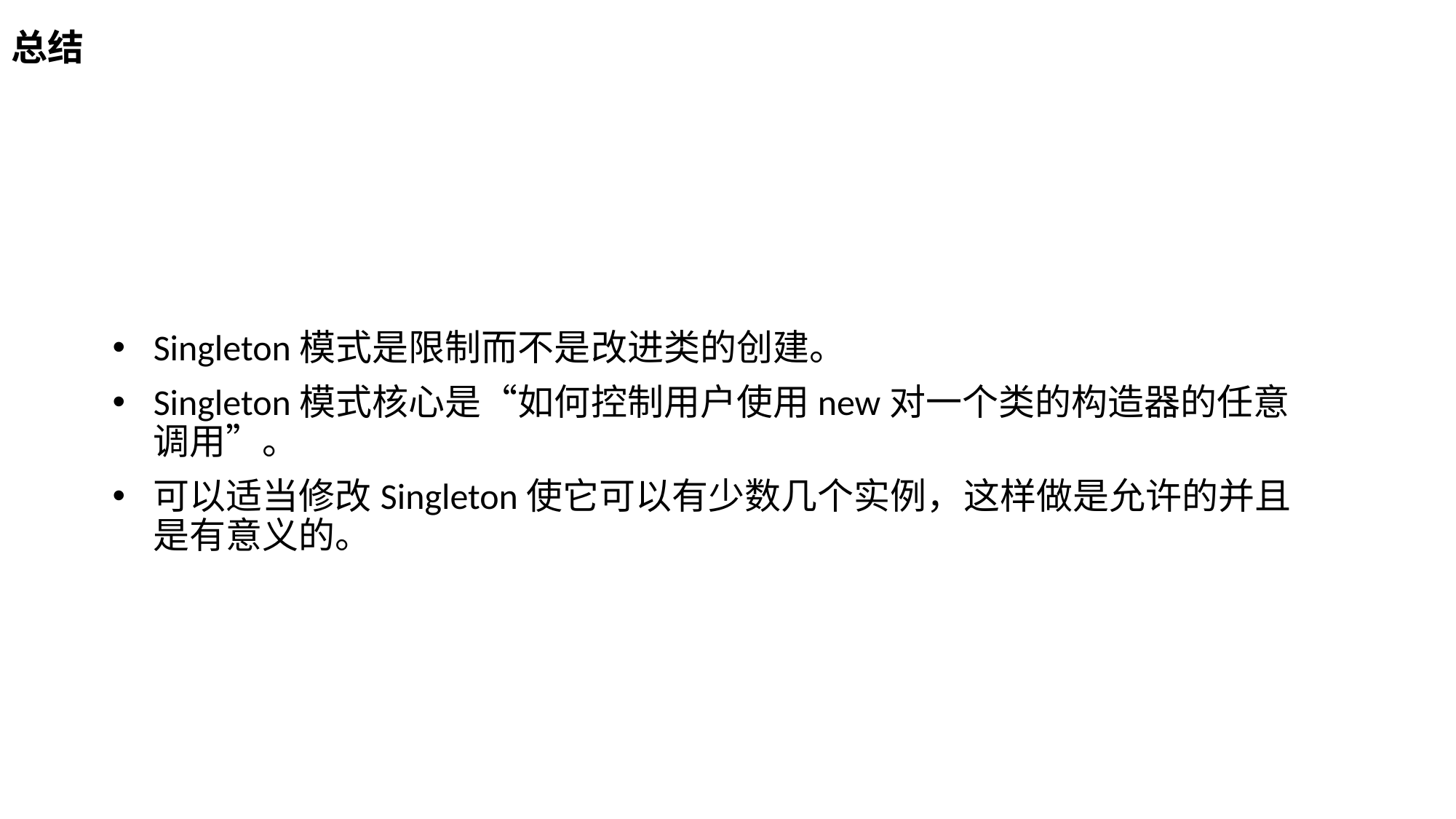

总结
Singleton模式是限制而不是改进类的创建。
Singleton模式核心是“如何控制用户使用new对一个类的构造器的任意调用”。
可以适当修改Singleton使它可以有少数几个实例，这样做是允许的并且是有意义的。